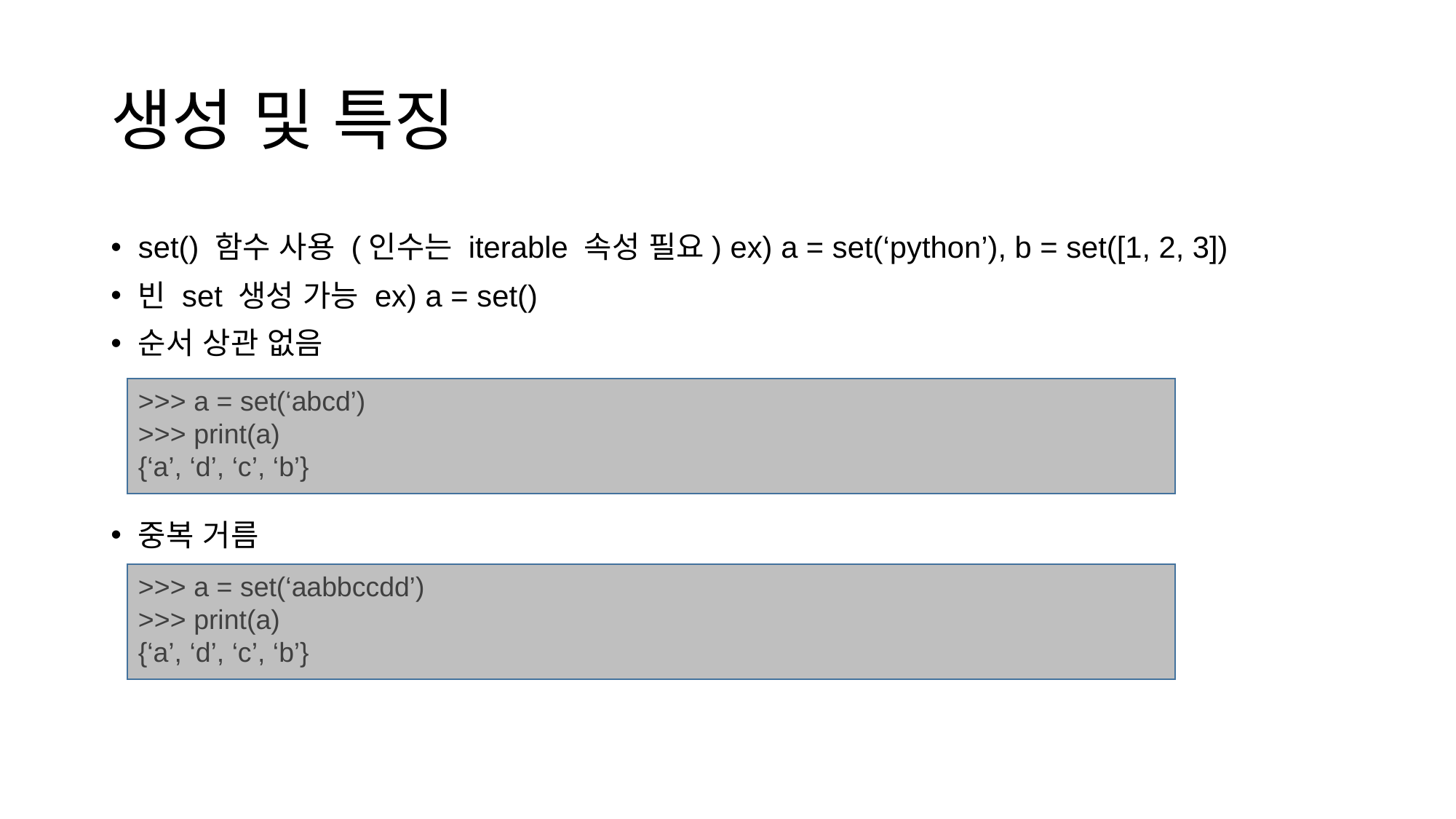

# 생성 및 특징
set() 함수 사용 (인수는 iterable 속성 필요) ex) a = set(‘python’), b = set([1, 2, 3])
빈 set 생성 가능 ex) a = set()
순서 상관 없음

중복 거름
>>> a = set(‘abcd’)
>>> print(a)
{‘a’, ‘d’, ‘c’, ‘b’}
>>> a = set(‘aabbccdd’)
>>> print(a)
{‘a’, ‘d’, ‘c’, ‘b’}